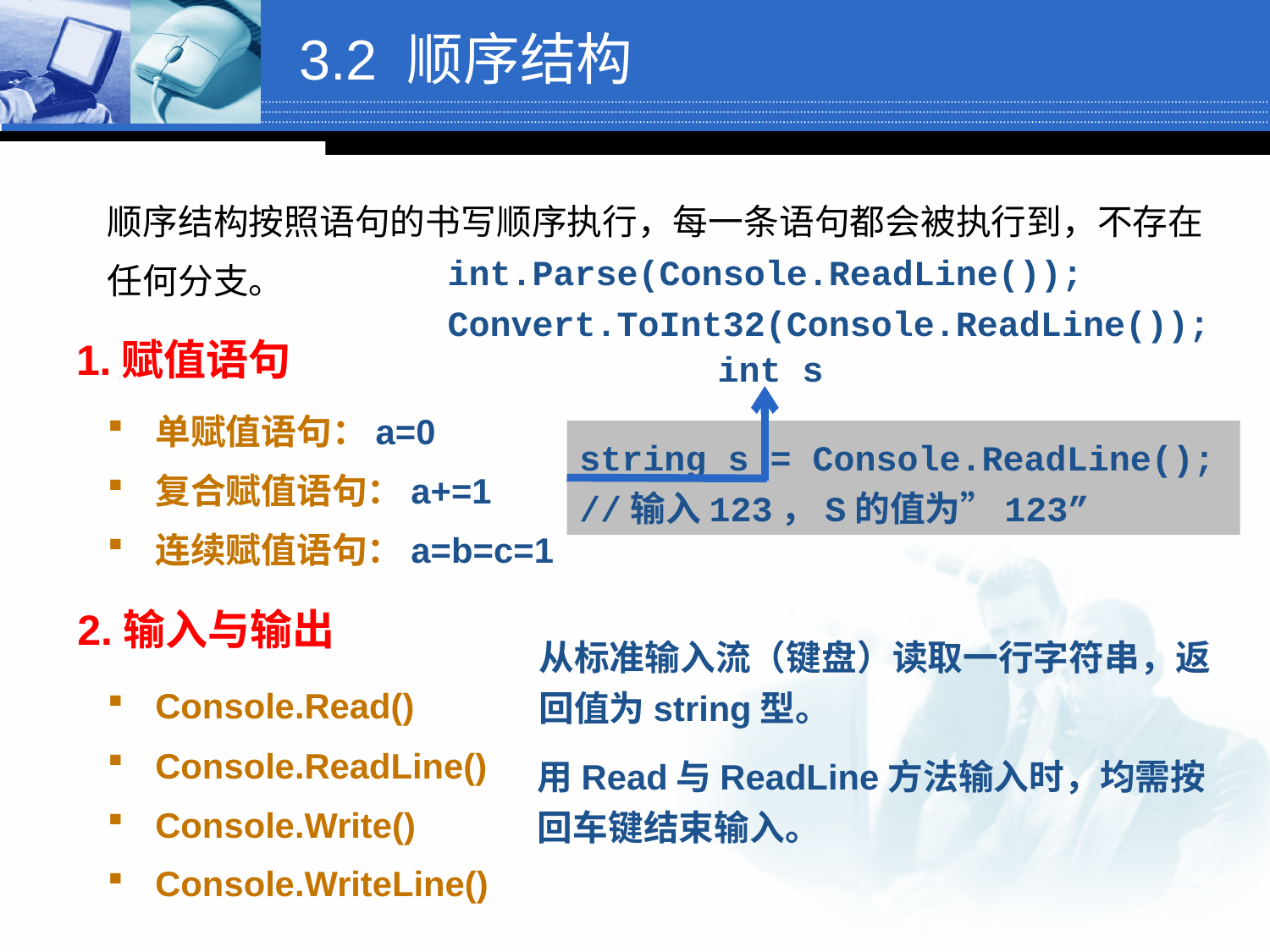

# 3.2 顺序结构
顺序结构按照语句的书写顺序执行，每一条语句都会被执行到，不存在任何分支。
int.Parse(Console.ReadLine());
Convert.ToInt32(Console.ReadLine());
1.赋值语句
int s
单赋值语句：a=0
复合赋值语句：a+=1
连续赋值语句：a=b=c=1
string s = Console.ReadLine();
//输入123，S的值为”123”
2.输入与输出
从标准输入流（键盘）读取一行字符串，返回值为string型。
Console.Read()
Console.ReadLine()
Console.Write()
Console.WriteLine()
用Read与ReadLine方法输入时，均需按回车键结束输入。